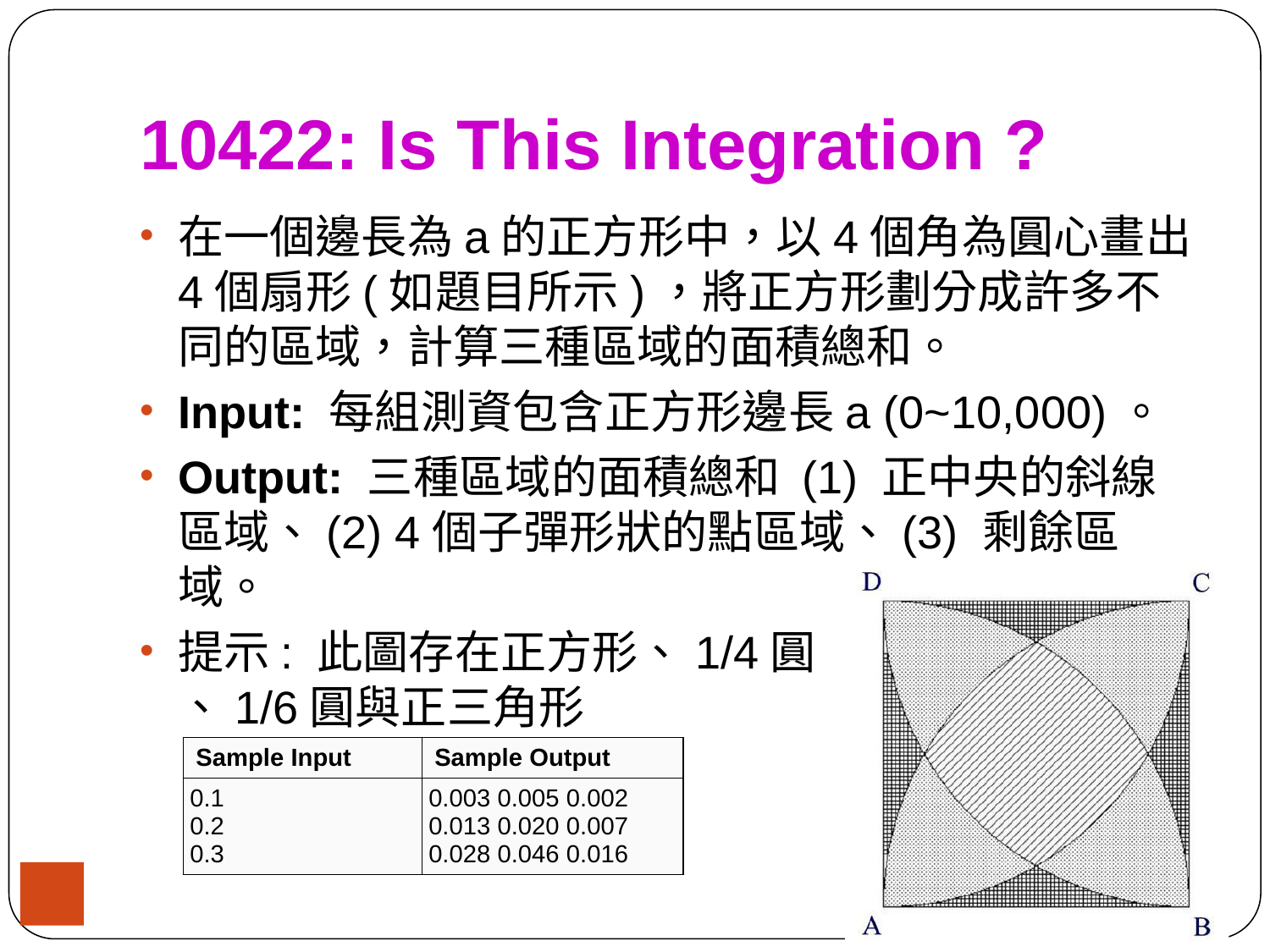

# 10422: Is This Integration ?
在一個邊長為a的正方形中，以4個角為圓心畫出4個扇形(如題目所示)，將正方形劃分成許多不同的區域，計算三種區域的面積總和。
Input: 每組測資包含正方形邊長a (0~10,000)。
Output: 三種區域的面積總和 (1) 正中央的斜線區域、(2) 4個子彈形狀的點區域、(3) 剩餘區域。
提示: 此圖存在正方形、1/4圓
、1/6圓與正三角形

| Sample Input | Sample Output |
| --- | --- |
| 0.1 0.2 0.3 | 0.003 0.005 0.002 0.013 0.020 0.007 0.028 0.046 0.016 |